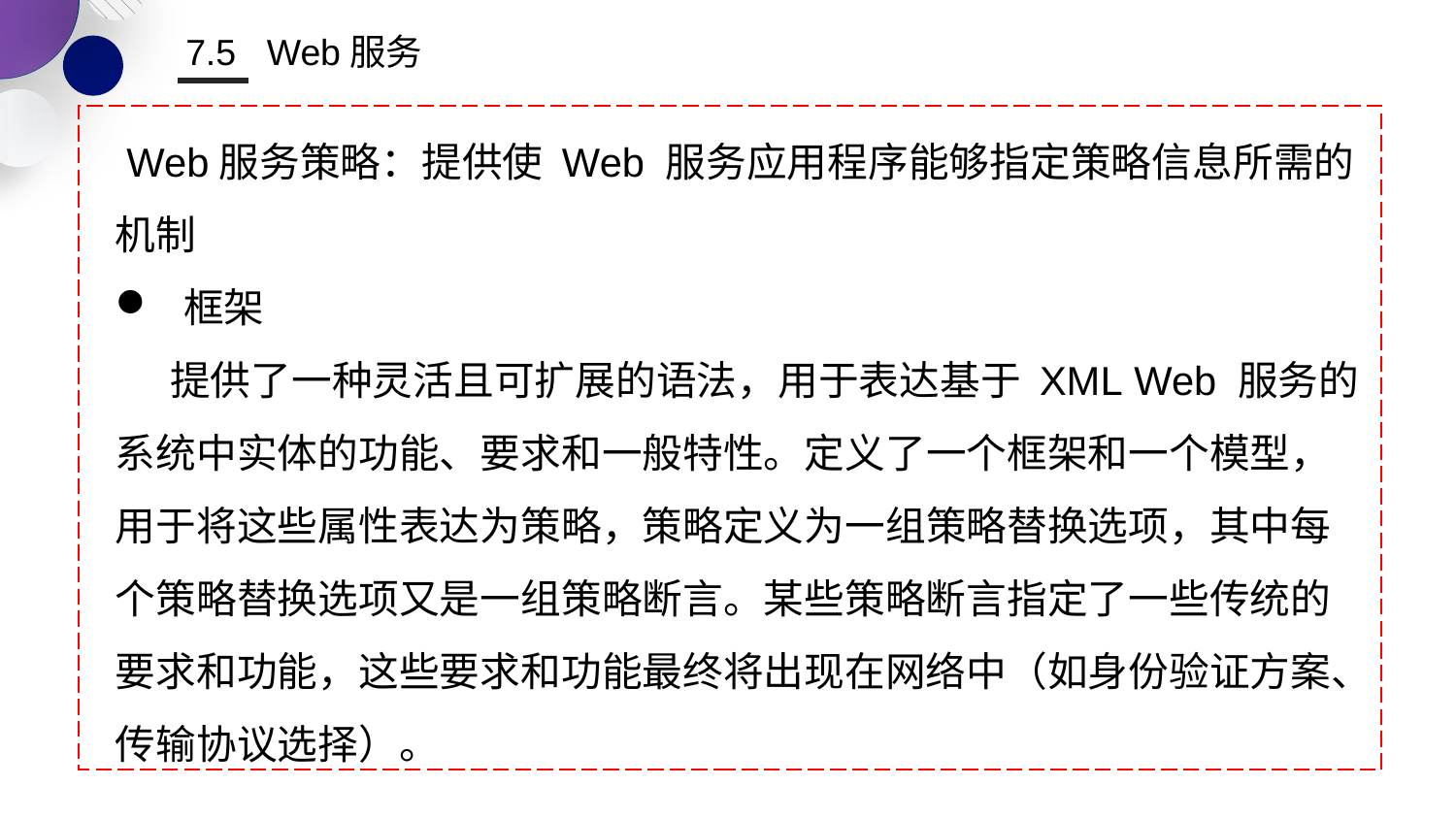

7.5   Web服务

 Web服务策略：提供使 Web 服务应用程序能够指定策略信息所需的机制
  框架
     提供了一种灵活且可扩展的语法，用于表达基于 XML Web 服务的系统中实体的功能、要求和一般特性。定义了一个框架和一个模型，用于将这些属性表达为策略，策略定义为一组策略替换选项，其中每个策略替换选项又是一组策略断言。某些策略断言指定了一些传统的要求和功能，这些要求和功能最终将出现在网络中（如身份验证方案、传输协议选择）。